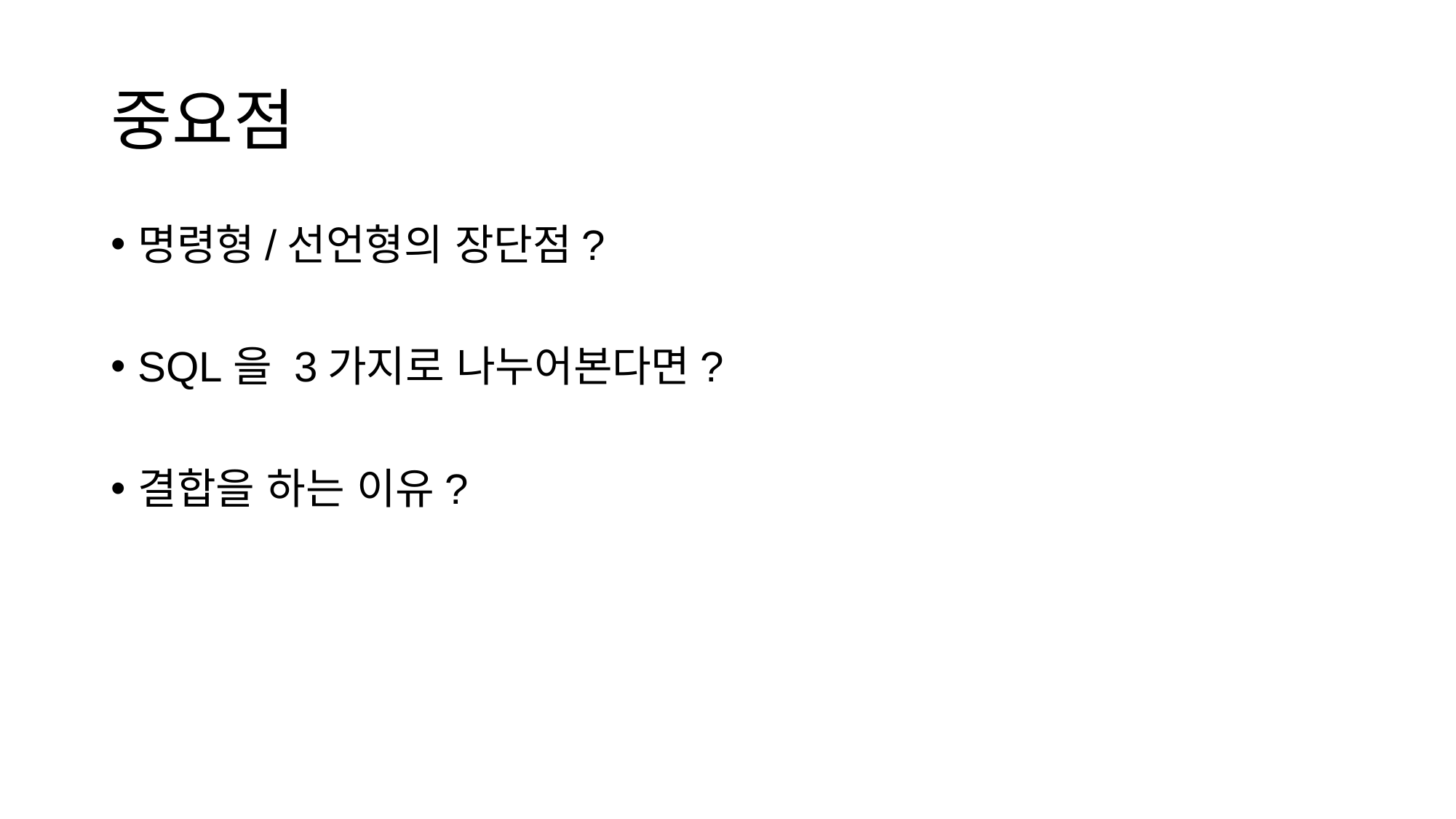

# 중요점
명령형/선언형의 장단점?

SQL을 3가지로 나누어본다면?

결합을 하는 이유?